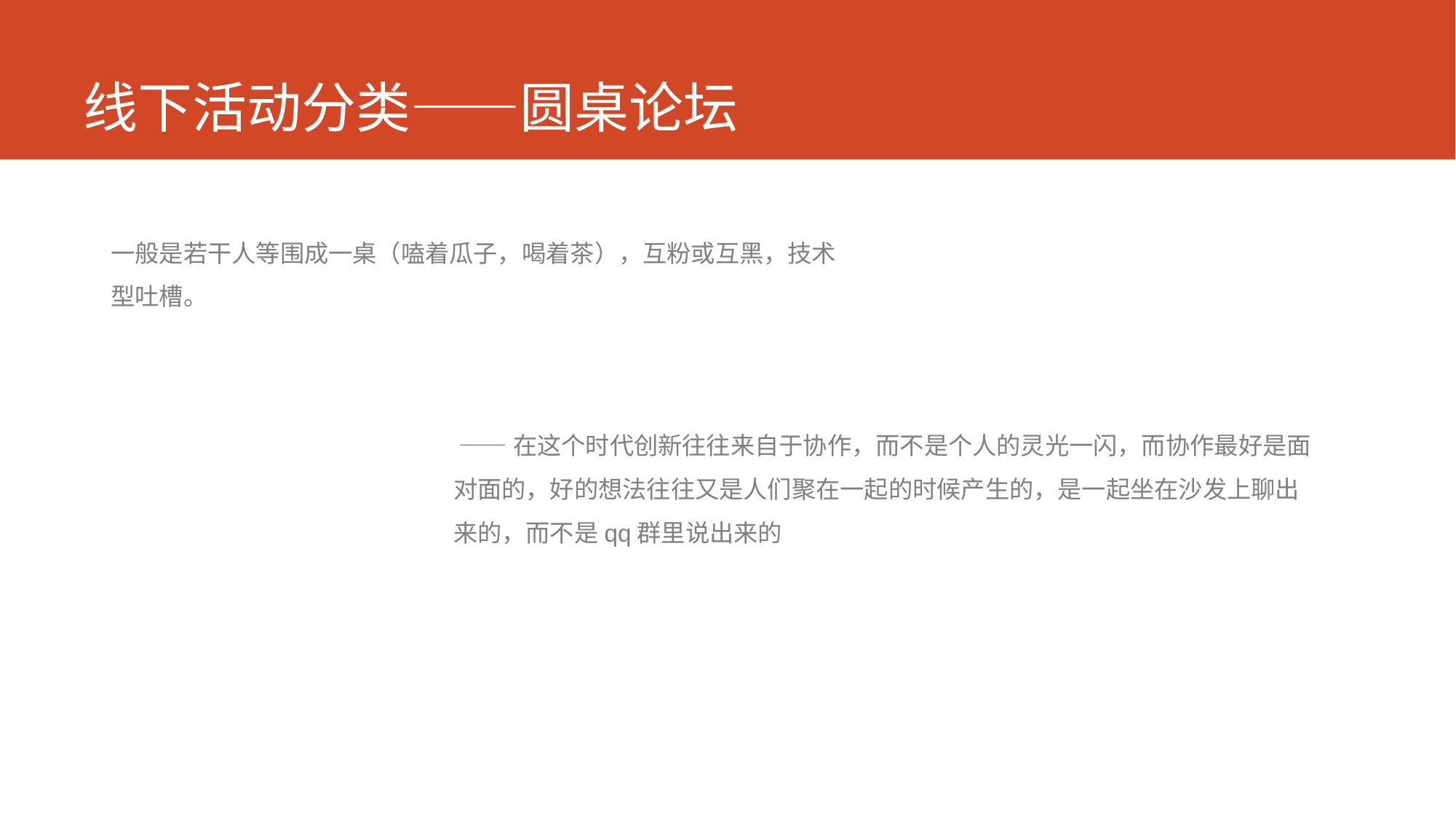

# 线下活动分类——圆桌论坛
一般是若干人等围成一桌（嗑着瓜子，喝着茶），互粉或互黑，技术型吐槽。

 ——在这个时代创新往往来自于协作，而不是个人的灵光一闪，而协作最好是面对面的，好的想法往往又是人们聚在一起的时候产生的，是一起坐在沙发上聊出来的，而不是qq群里说出来的